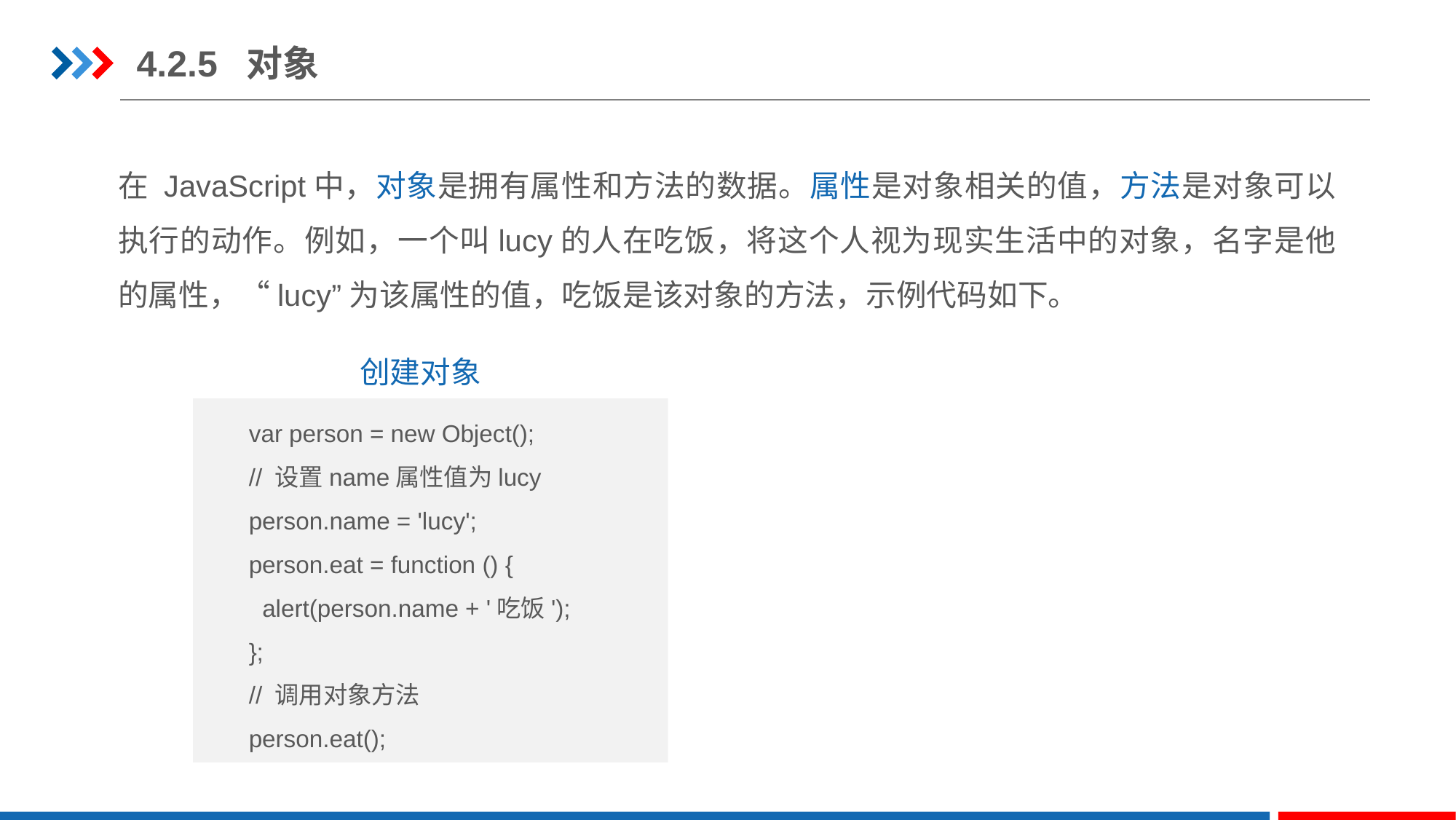

4.2.5  对象
在 JavaScript中，对象是拥有属性和方法的数据。属性是对象相关的值，方法是对象可以执行的动作。例如，一个叫lucy的人在吃饭，将这个人视为现实生活中的对象，名字是他的属性，“lucy”为该属性的值，吃饭是该对象的方法，示例代码如下。
创建对象

var person = new Object();
// 设置name属性值为lucy
person.name = 'lucy';
person.eat = function () {
  alert(person.name + '吃饭');
};
// 调用对象方法
person.eat();